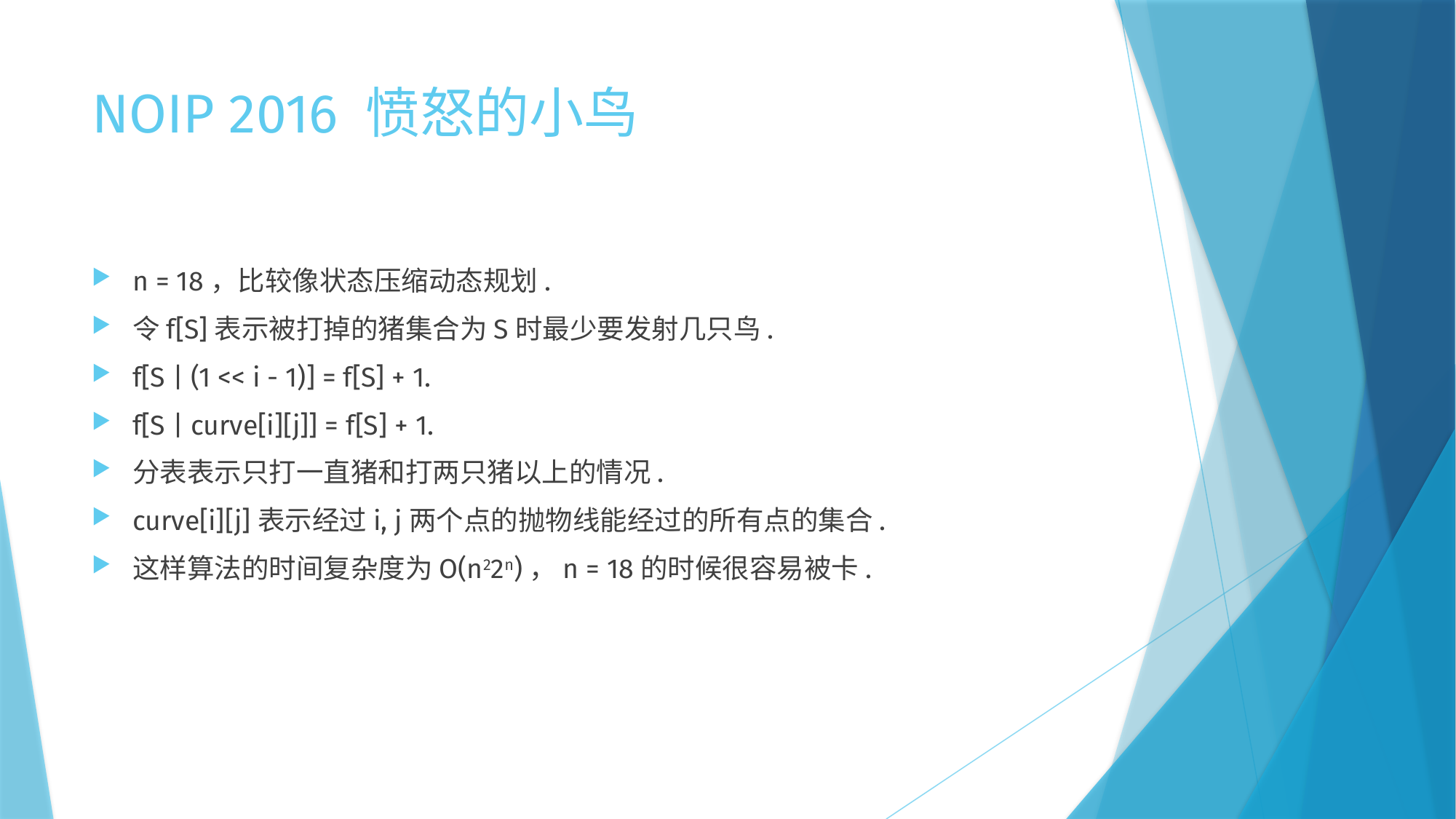

# NOIP 2016 愤怒的小鸟
n = 18，比较像状态压缩动态规划.
令f[S]表示被打掉的猪集合为S时最少要发射几只鸟.
f[S | (1 << i - 1)] = f[S] + 1.
f[S | curve[i][j]] = f[S] + 1.
分表表示只打一直猪和打两只猪以上的情况.
curve[i][j]表示经过i, j两个点的抛物线能经过的所有点的集合.
这样算法的时间复杂度为O(n22n)，n = 18的时候很容易被卡.